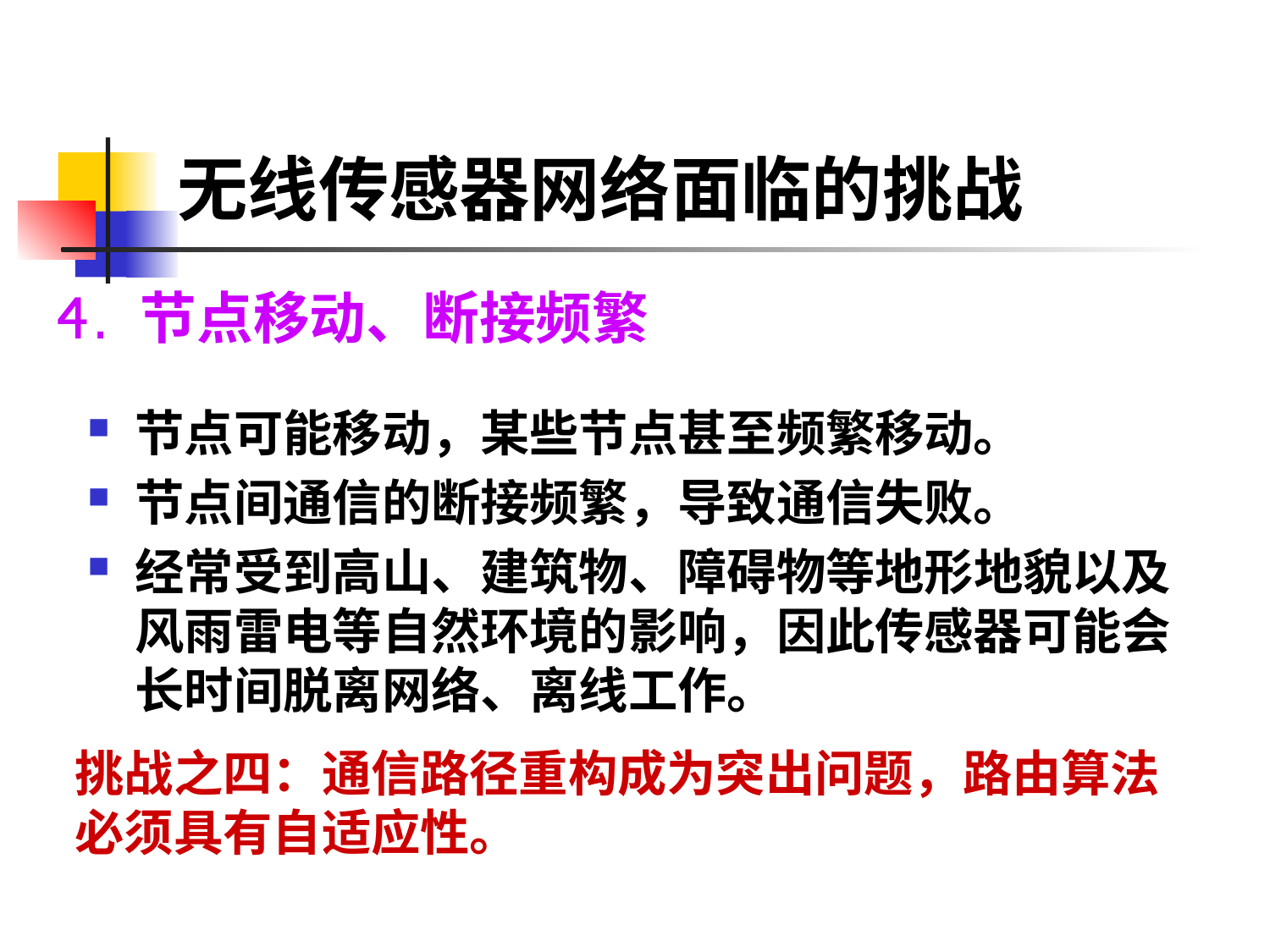

# 无线传感器网络面临的挑战
4. 节点移动、断接频繁
节点可能移动，某些节点甚至频繁移动。
节点间通信的断接频繁，导致通信失败。
经常受到高山、建筑物、障碍物等地形地貌以及风雨雷电等自然环境的影响，因此传感器可能会长时间脱离网络、离线工作。

	挑战之四：通信路径重构成为突出问题，路由算法必须具有自适应性。